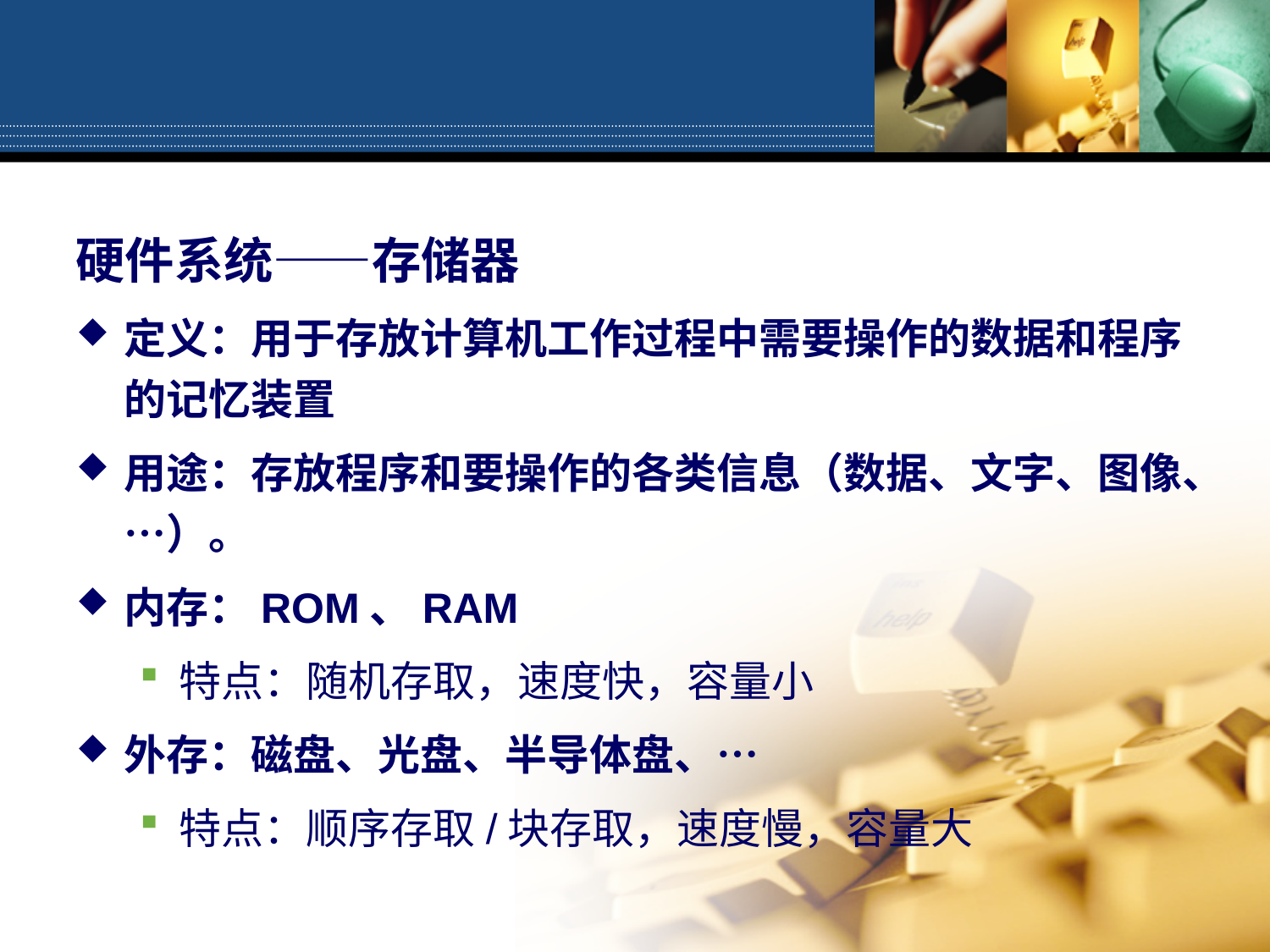

硬件系统——存储器
定义：用于存放计算机工作过程中需要操作的数据和程序的记忆装置
用途：存放程序和要操作的各类信息（数据、文字、图像、…）。
内存：ROM、RAM
特点：随机存取，速度快，容量小
外存：磁盘、光盘、半导体盘、…
特点：顺序存取/块存取，速度慢，容量大